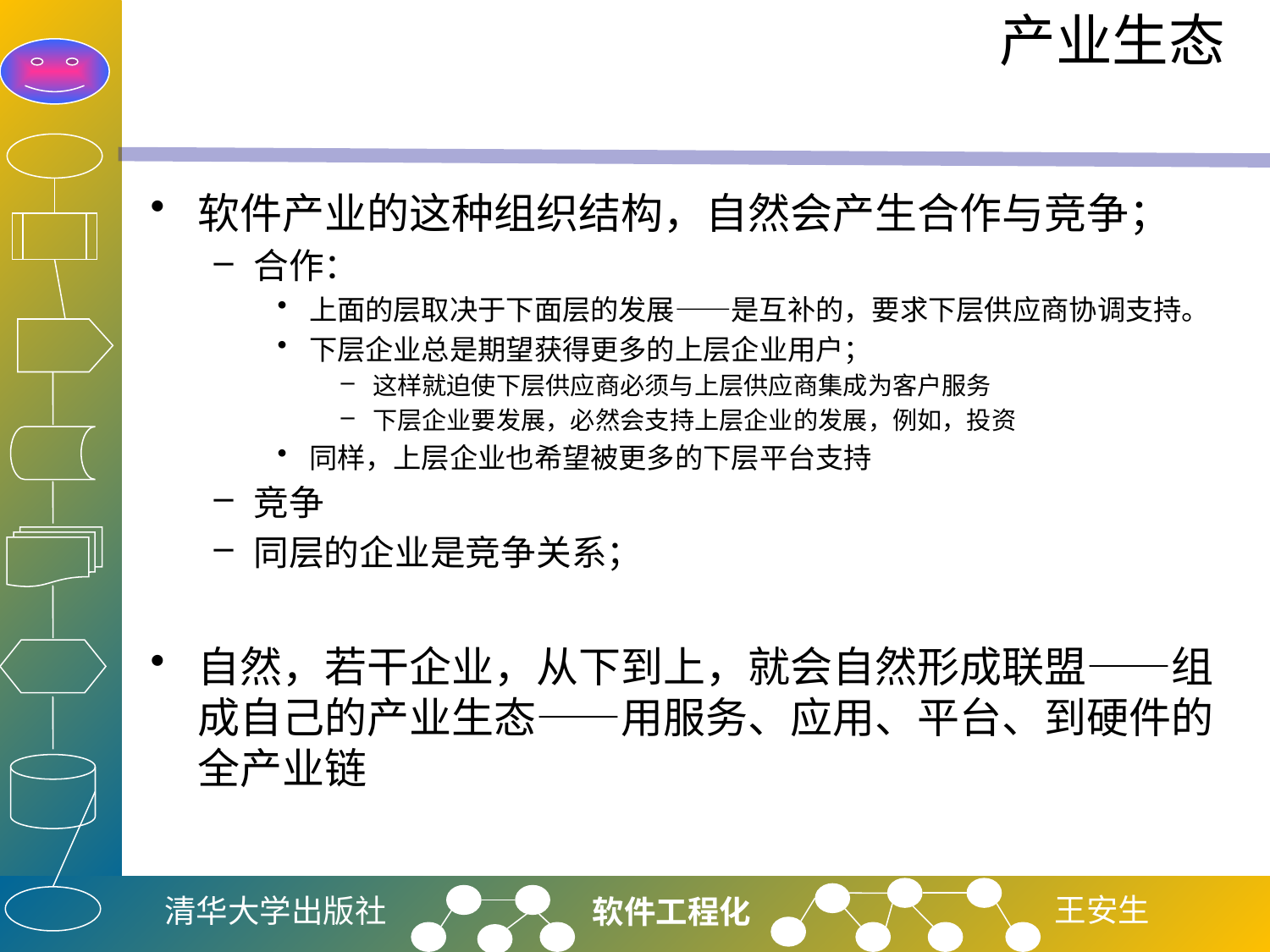

# 产业生态
软件产业的这种组织结构，自然会产生合作与竞争；
合作：
上面的层取决于下面层的发展——是互补的，要求下层供应商协调支持。
下层企业总是期望获得更多的上层企业用户；
这样就迫使下层供应商必须与上层供应商集成为客户服务
下层企业要发展，必然会支持上层企业的发展，例如，投资
同样，上层企业也希望被更多的下层平台支持
竞争
同层的企业是竞争关系；

自然，若干企业，从下到上，就会自然形成联盟——组成自己的产业生态——用服务、应用、平台、到硬件的全产业链